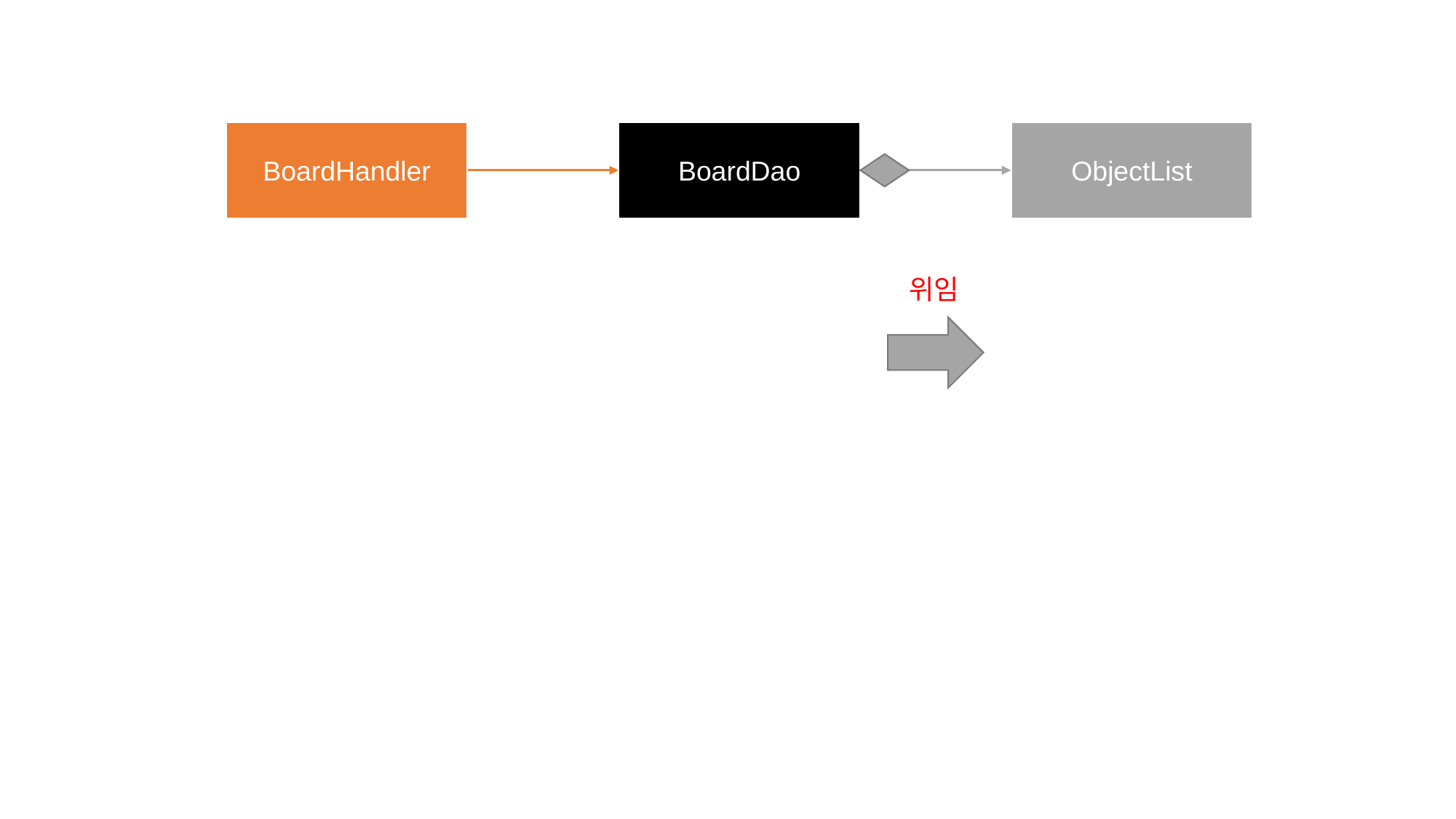

BoardHandler
BoardDao
ObjectList

위임
insert()
findByNo()
delete()
findAll()
size()
add()
get()
remove()
toArray()
size()